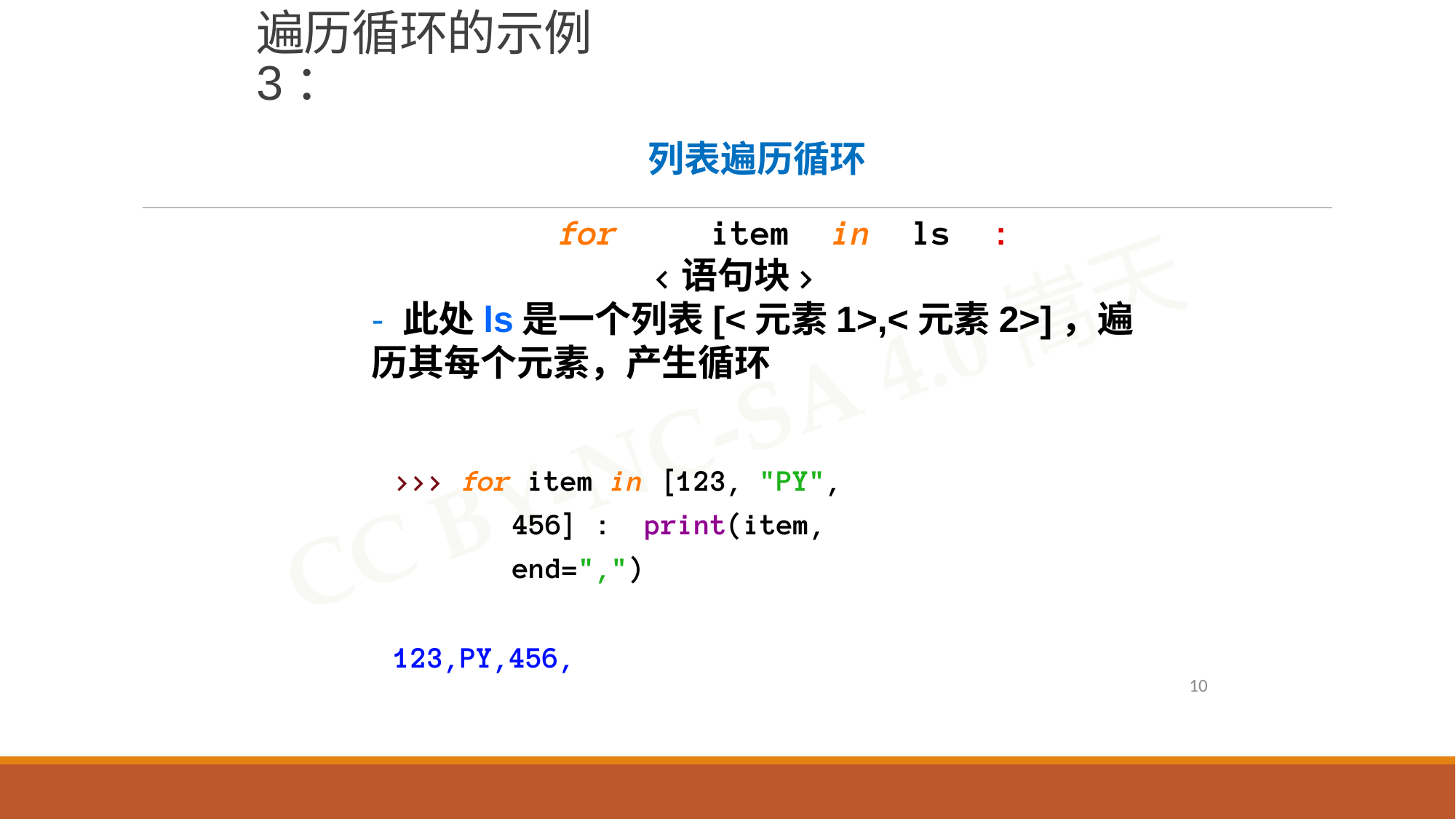

# 遍历循环的示例3：
列表遍历循环
for	item	in	ls	:
<语句块>
- 此处ls是一个列表[<元素1>,<元素2>]，遍历其每个元素，产生循环

>>> for item in [123, "PY",	456] :  print(item,	end=",")

123,PY,456,

10